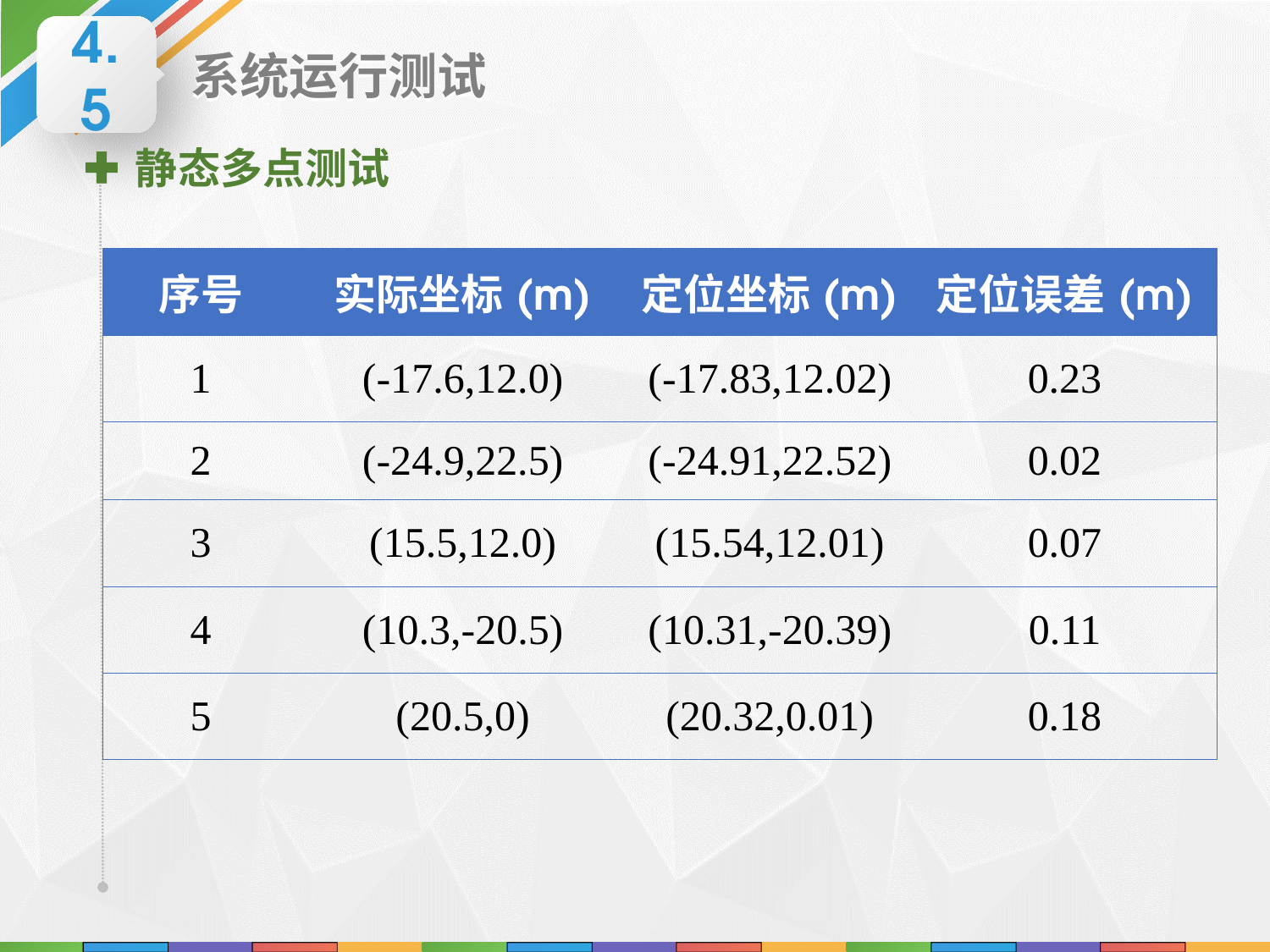

4.5
系统运行测试
静态多点测试

| 序号 | 实际坐标(m) | 定位坐标(m) | 定位误差(m) |
| --- | --- | --- | --- |
| 1 | (-17.6,12.0) | (-17.83,12.02) | 0.23 |
| 2 | (-24.9,22.5) | (-24.91,22.52) | 0.02 |
| 3 | (15.5,12.0) | (15.54,12.01) | 0.07 |
| 4 | (10.3,-20.5) | (10.31,-20.39) | 0.11 |
| 5 | (20.5,0) | (20.32,0.01) | 0.18 |